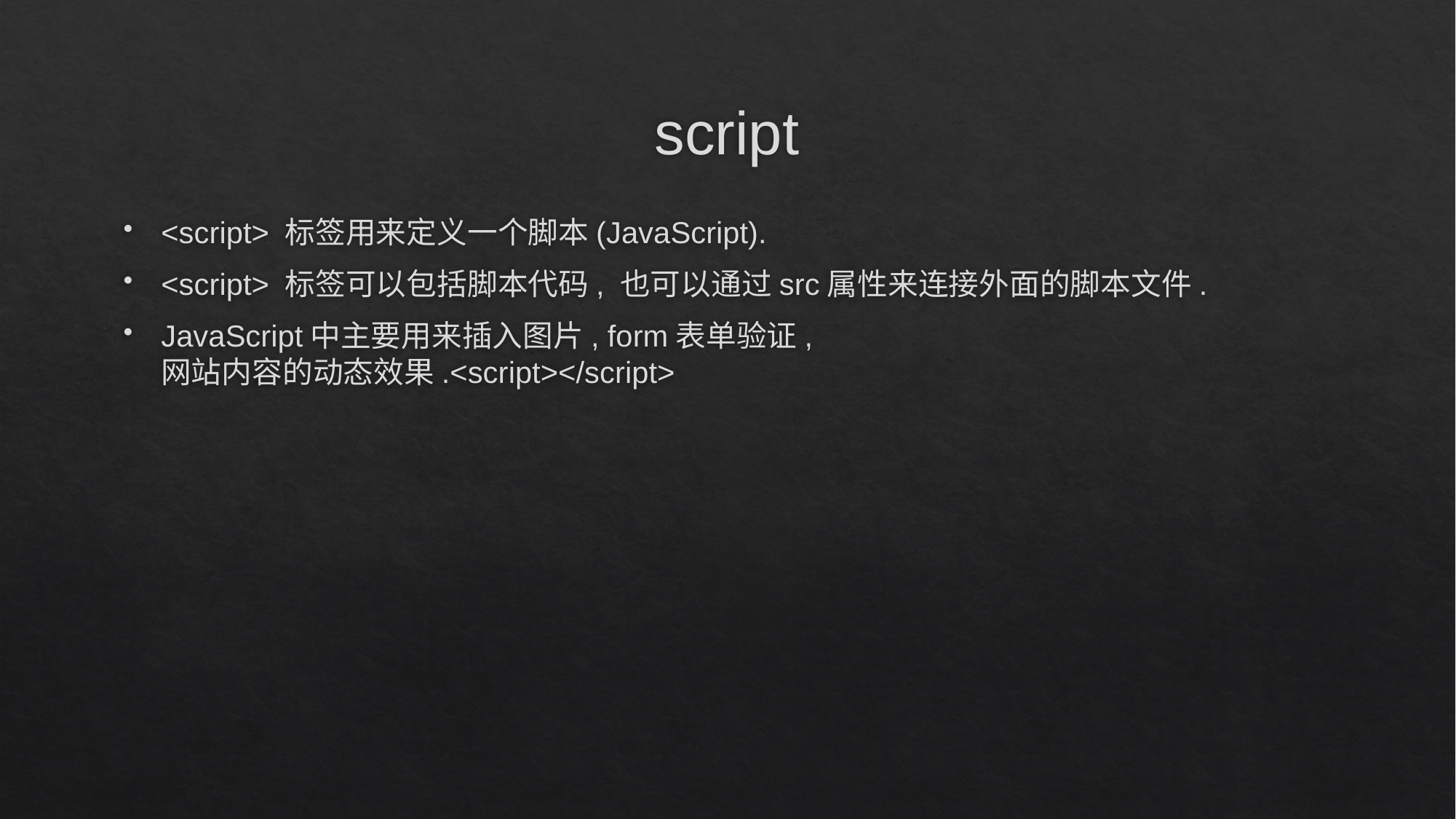

# script
<script> 标签用来定义一个脚本(JavaScript).
<script> 标签可以包括脚本代码, 也可以通过src属性来连接外面的脚本文件.
JavaScript中主要用来插入图片, form表单验证, 网站内容的动态效果.<script></script>